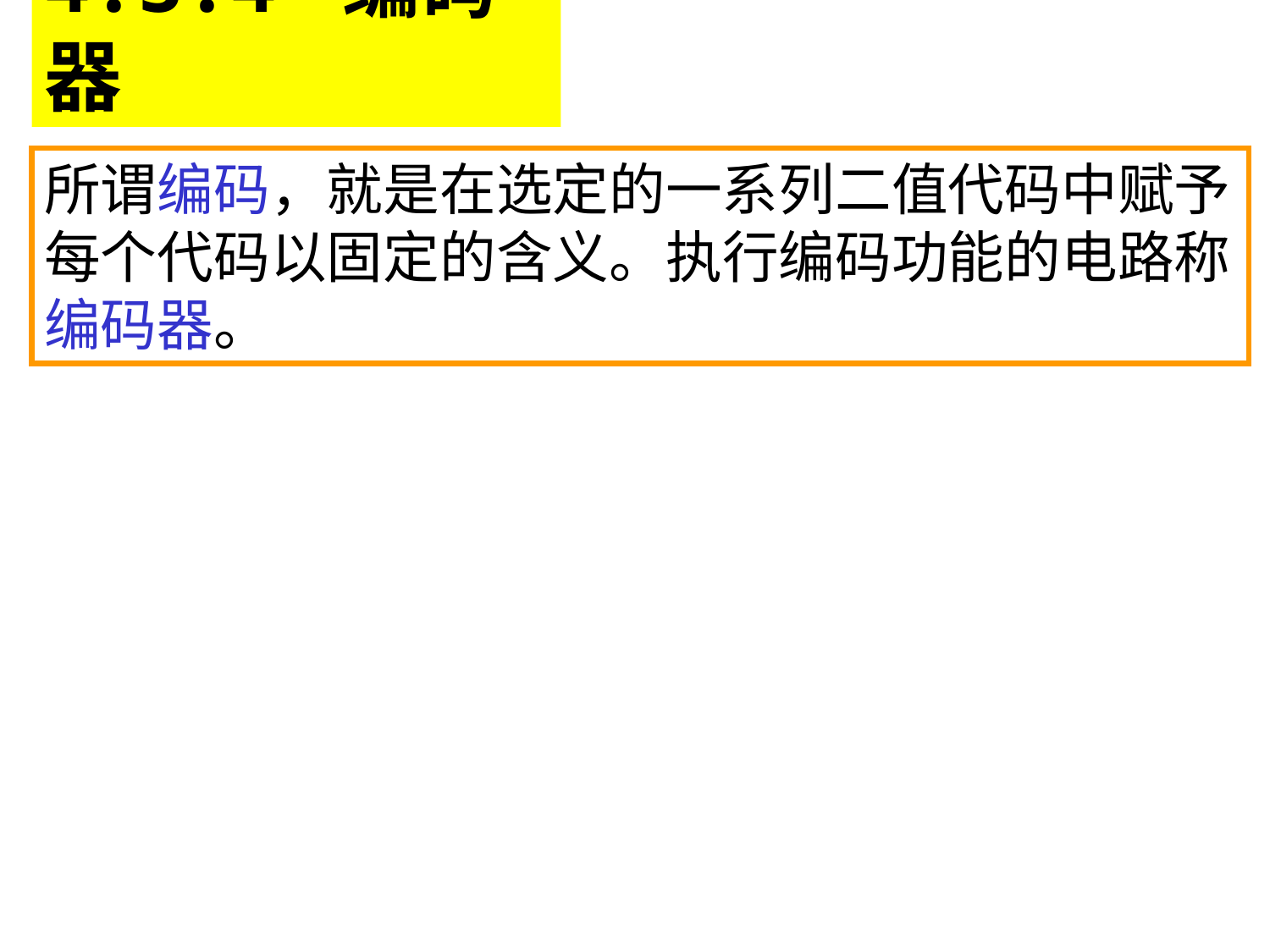

4.3.4 编码器
所谓编码，就是在选定的一系列二值代码中赋予每个代码以固定的含义。执行编码功能的电路称编码器。
11